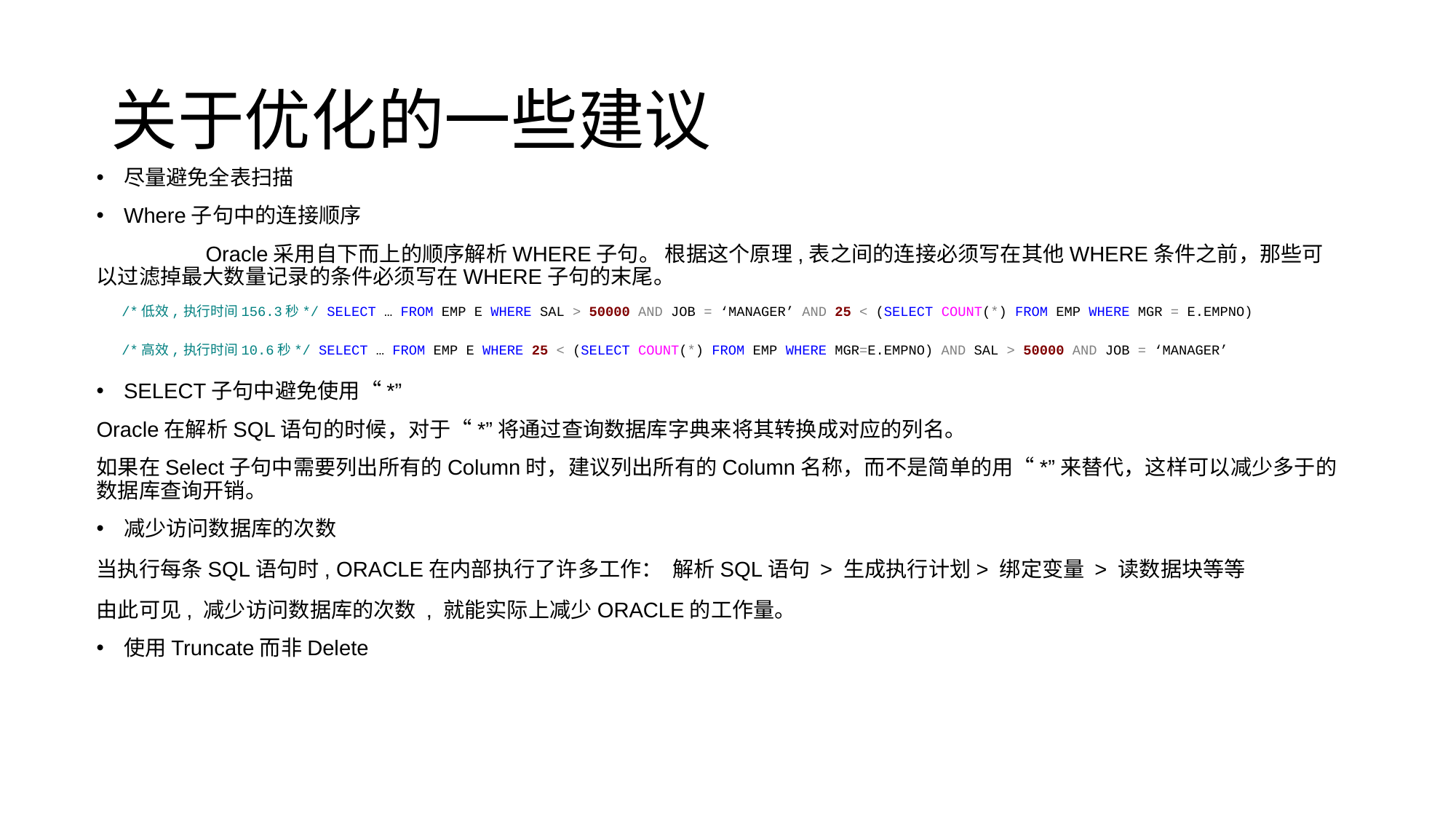

# 关于优化的一些建议
尽量避免全表扫描
Where子句中的连接顺序
	Oracle采用自下而上的顺序解析WHERE子句。 根据这个原理,表之间的连接必须写在其他WHERE条件之前，那些可以过滤掉最大数量记录的条件必须写在WHERE子句的末尾。

SELECT子句中避免使用“*”
Oracle在解析SQL语句的时候，对于“*”将通过查询数据库字典来将其转换成对应的列名。
如果在Select子句中需要列出所有的Column时，建议列出所有的Column名称，而不是简单的用“*”来替代，这样可以减少多于的数据库查询开销。
减少访问数据库的次数
当执行每条SQL语句时, ORACLE在内部执行了许多工作：  解析SQL语句 > 生成执行计划> 绑定变量 > 读数据块等等
由此可见, 减少访问数据库的次数 , 就能实际上减少ORACLE的工作量。
使用Truncate而非Delete

/*低效,执行时间156.3秒*/ SELECT … FROM EMP E WHERE SAL > 50000 AND JOB = ‘MANAGER’ AND 25 < (SELECT COUNT(*) FROM EMP WHERE MGR = E.EMPNO)
/*高效,执行时间10.6秒*/ SELECT … FROM EMP E WHERE 25 < (SELECT COUNT(*) FROM EMP WHERE MGR=E.EMPNO) AND SAL > 50000 AND JOB = ‘MANAGER’